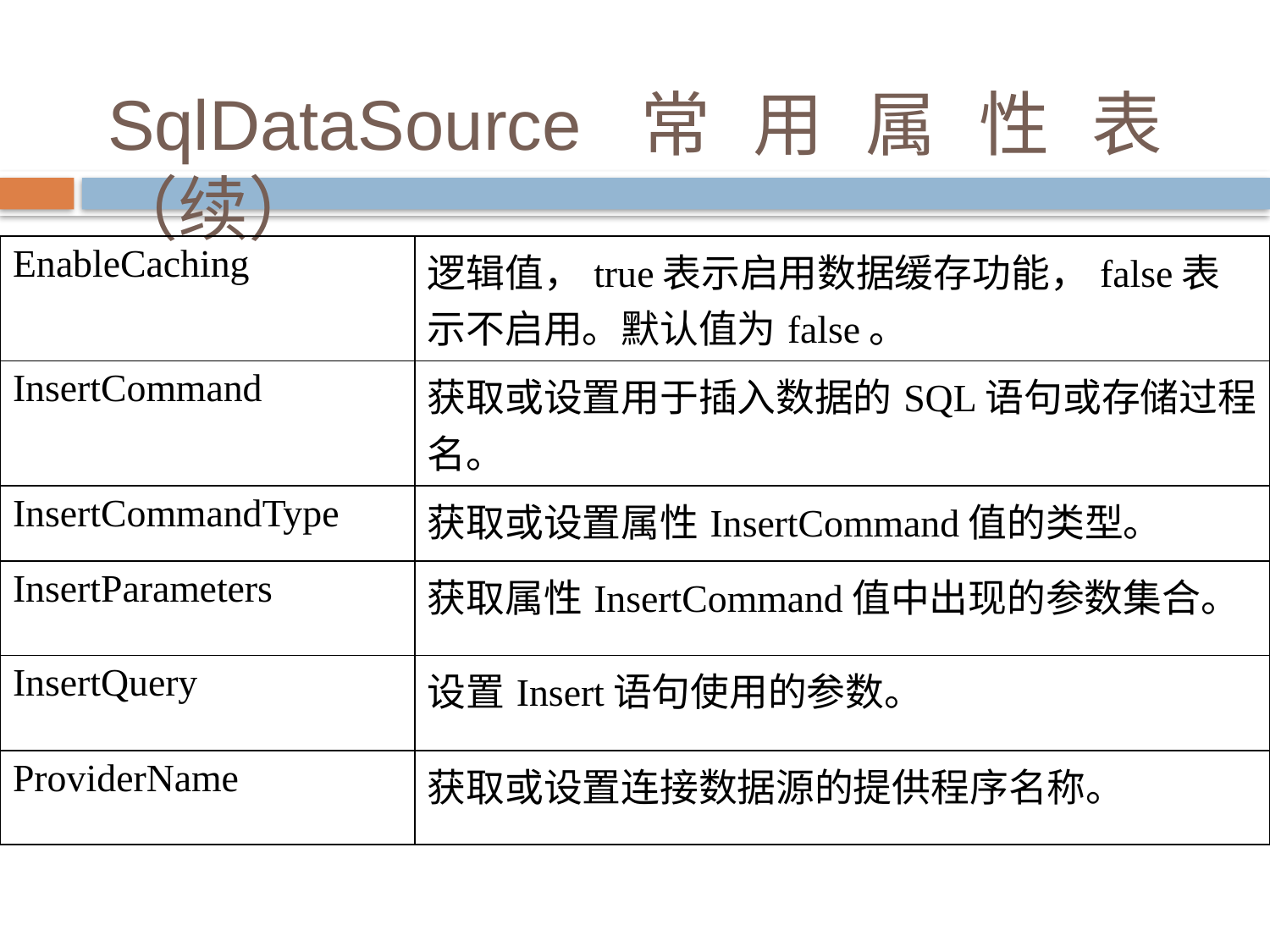

14
# SqlDataSource常用属性表（续）
| EnableCaching | 逻辑值，true表示启用数据缓存功能，false表示不启用。默认值为false。 |
| --- | --- |
| InsertCommand | 获取或设置用于插入数据的SQL语句或存储过程名。 |
| InsertCommandType | 获取或设置属性InsertCommand值的类型。 |
| InsertParameters | 获取属性InsertCommand值中出现的参数集合。 |
| InsertQuery | 设置Insert语句使用的参数。 |
| ProviderName | 获取或设置连接数据源的提供程序名称。 |